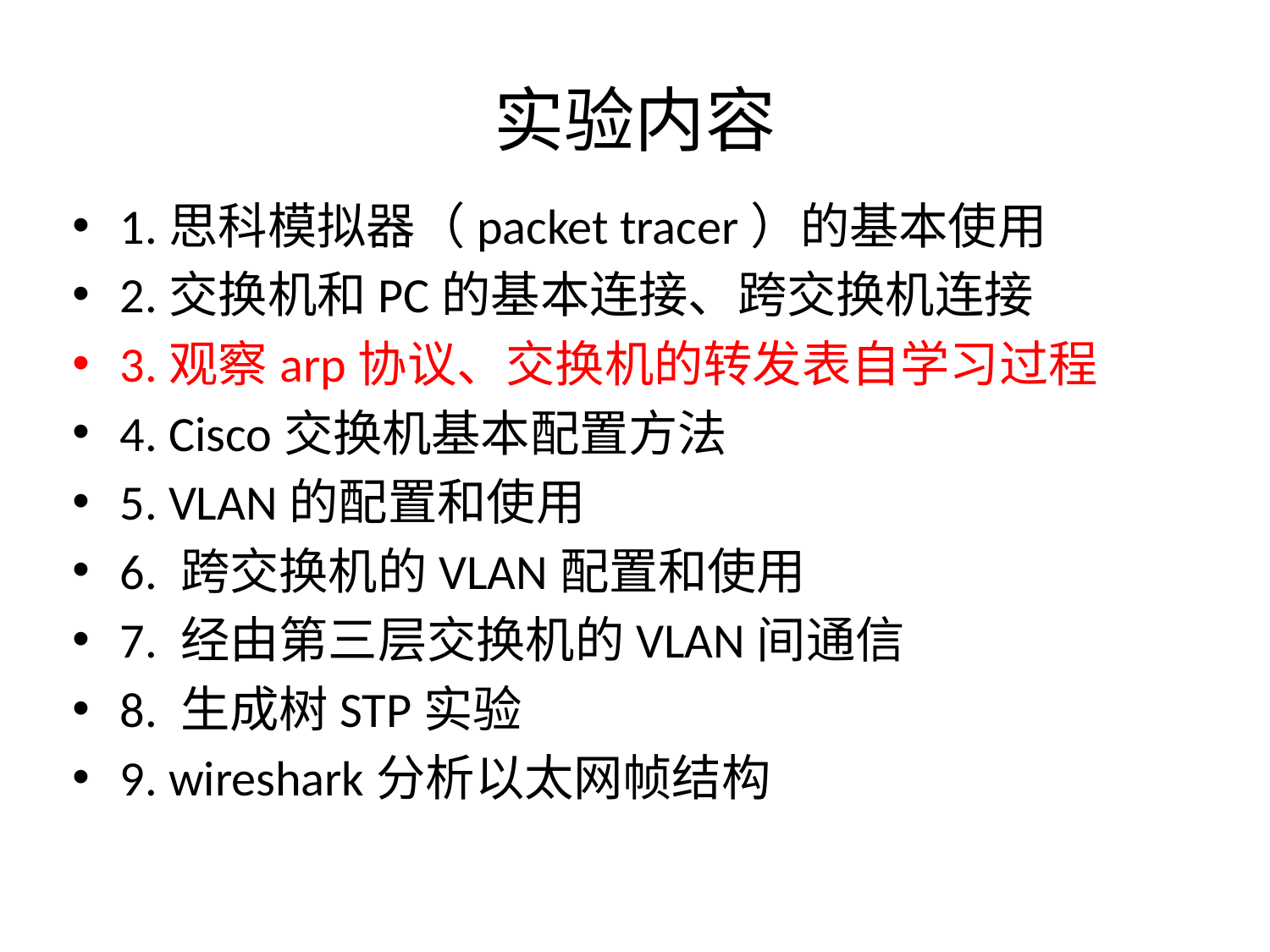

# 实验内容
1.思科模拟器（packet tracer）的基本使用
2.交换机和PC的基本连接、跨交换机连接
3.观察arp协议、交换机的转发表自学习过程
4. Cisco交换机基本配置方法
5. VLAN的配置和使用
6. 跨交换机的VLAN配置和使用
7. 经由第三层交换机的VLAN间通信
8. 生成树STP实验
9. wireshark分析以太网帧结构